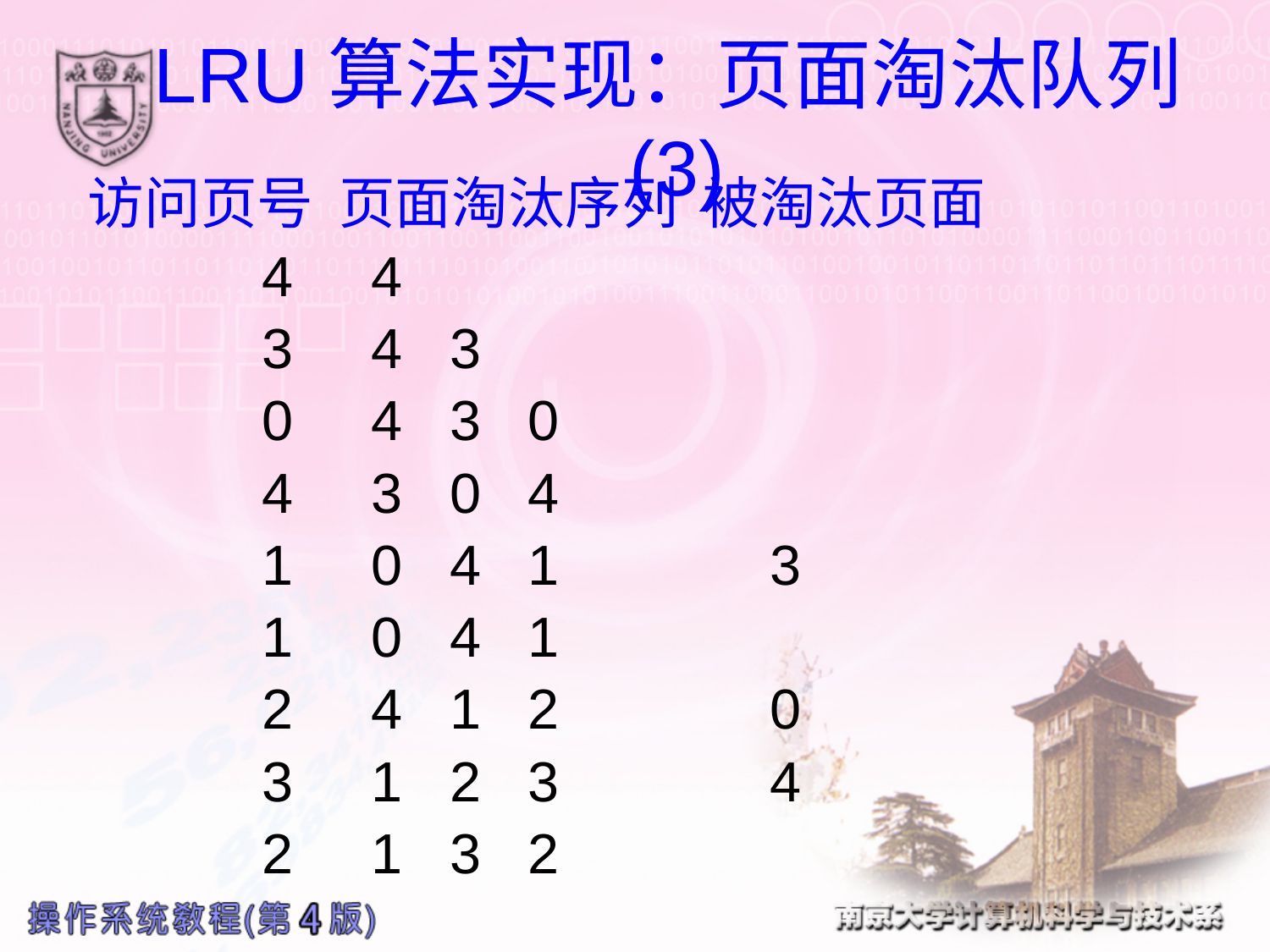

# LRU算法实现：页面淘汰队列(3)
访问页号  页面淘汰序列  被淘汰页面
		4     4
		3     4   3
		0     4   3   0
		4     3   0   4
		1     0   4   1  		3
		1     0   4   1
		2     4   1   2  		0
		3     1   2   3  		4
		2     1   3   2